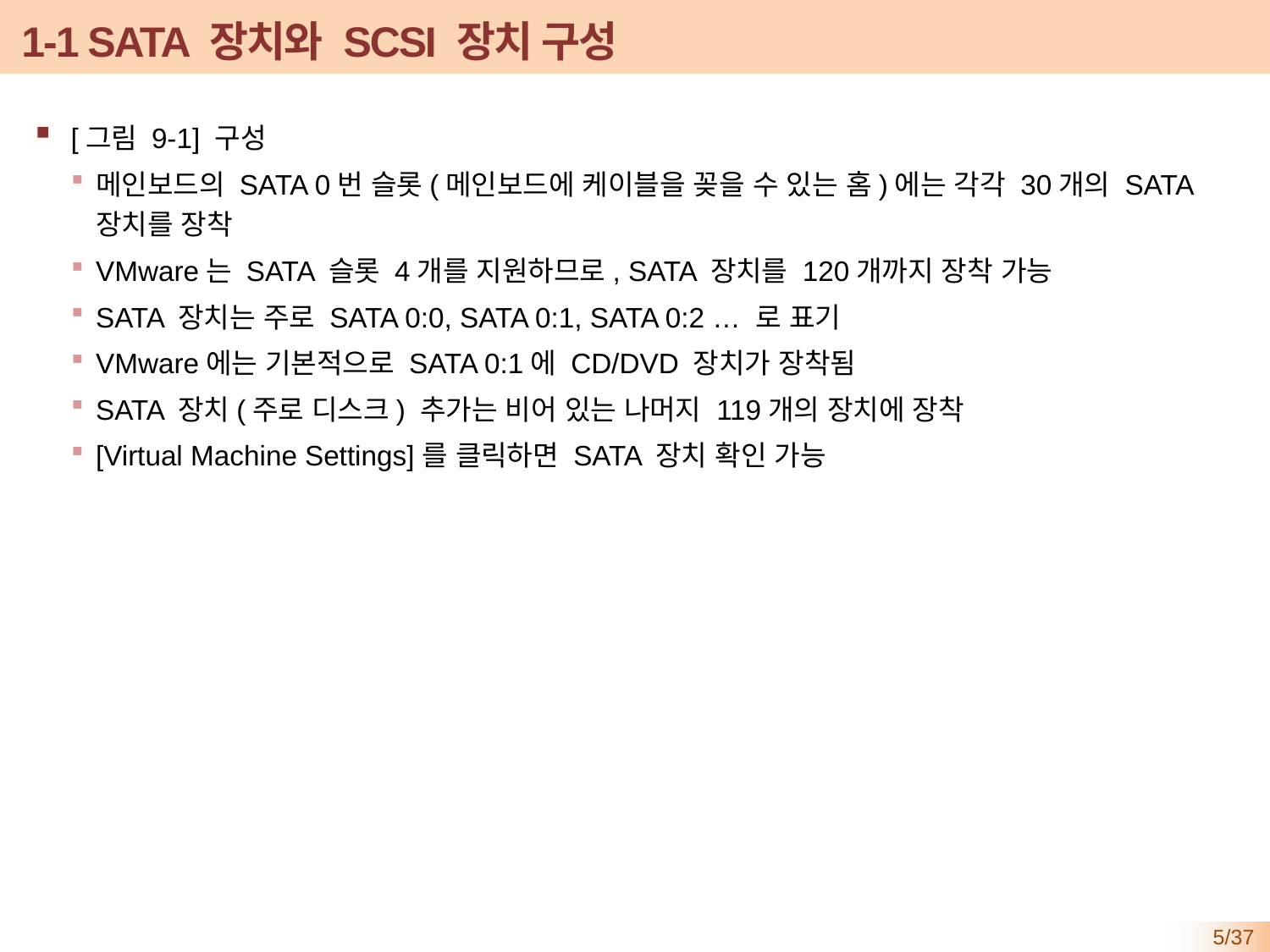

# 1-1 SATA 장치와 SCSI 장치 구성
[그림 9-1] 구성
메인보드의 SATA 0번 슬롯(메인보드에 케이블을 꽂을 수 있는 홈)에는 각각 30개의 SATA 장치를 장착
VMware는 SATA 슬롯 4개를 지원하므로, SATA 장치를 120개까지 장착 가능
SATA 장치는 주로 SATA 0:0, SATA 0:1, SATA 0:2 … 로 표기
VMware에는 기본적으로 SATA 0:1에 CD/DVD 장치가 장착됨
SATA 장치(주로 디스크) 추가는 비어 있는 나머지 119개의 장치에 장착
[Virtual Machine Settings]를 클릭하면 SATA 장치 확인 가능